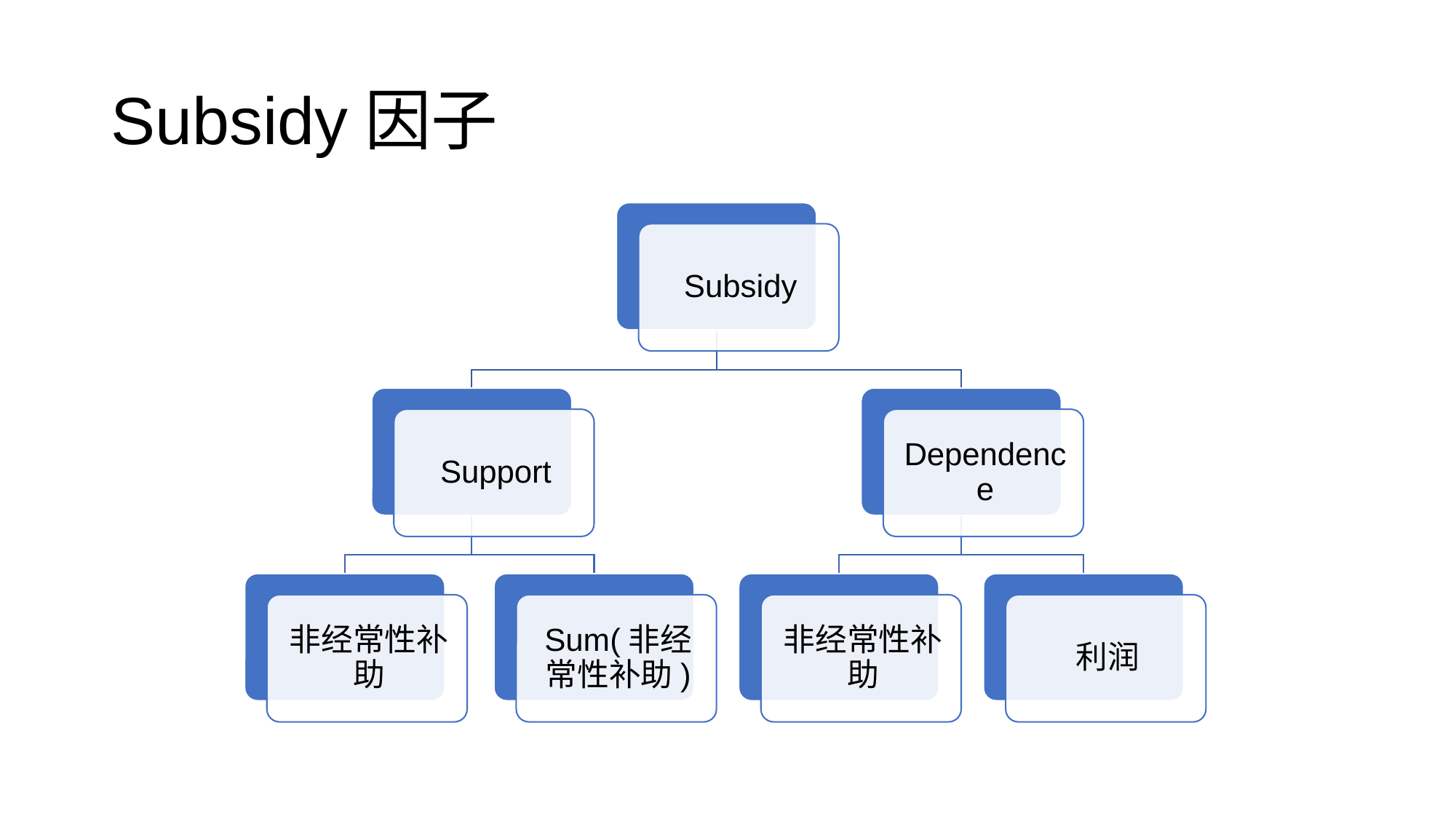

# Subsidy因子
Subsidy
Support
非经常性补助
Sum(非经常性补助)
Dependence
非经常性补助
利润